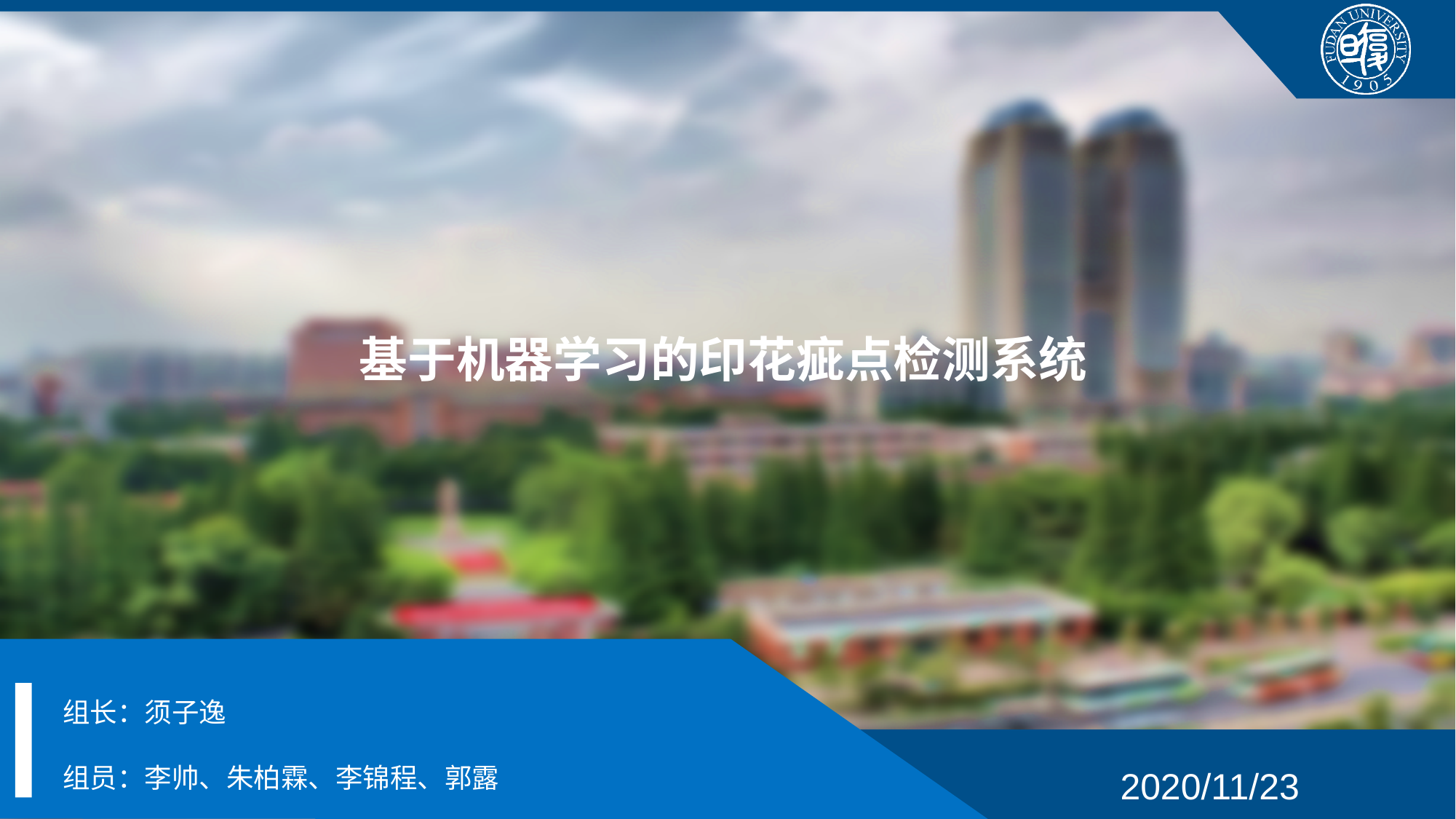

# 基于机器学习的印花疵点检测系统
组长：须子逸
组员：李帅、朱柏霖、李锦程、郭露
2020/11/23